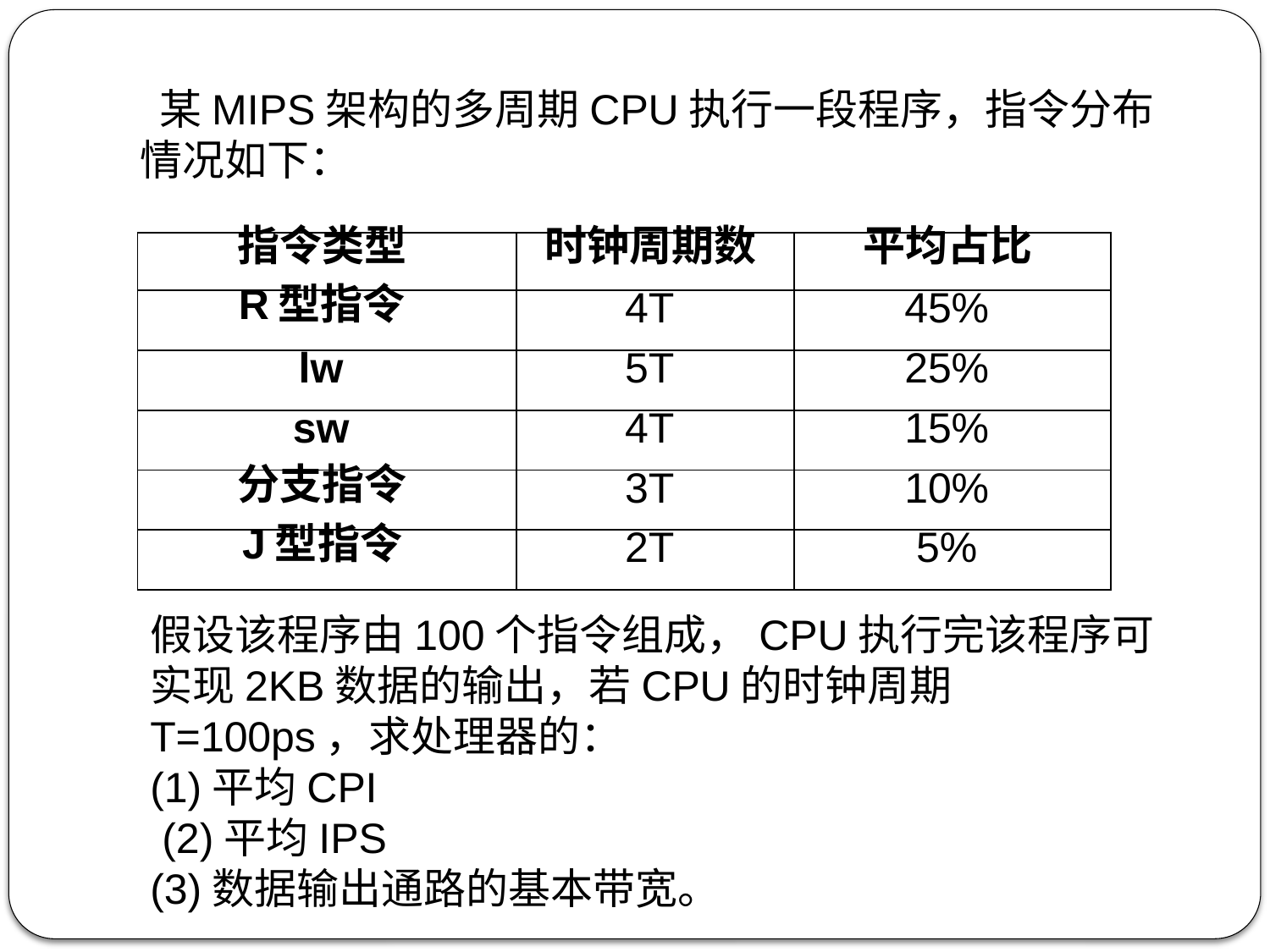

# 某MIPS架构的多周期CPU执行一段程序，指令分布情况如下：
| 指令类型 | 时钟周期数 | 平均占比 |
| --- | --- | --- |
| R型指令 | 4T | 45% |
| lw | 5T | 25% |
| sw | 4T | 15% |
| 分支指令 | 3T | 10% |
| J型指令 | 2T | 5% |
假设该程序由100个指令组成，CPU执行完该程序可实现2KB数据的输出，若CPU的时钟周期T=100ps，求处理器的：
(1)平均CPI
 (2)平均IPS
(3)数据输出通路的基本带宽。